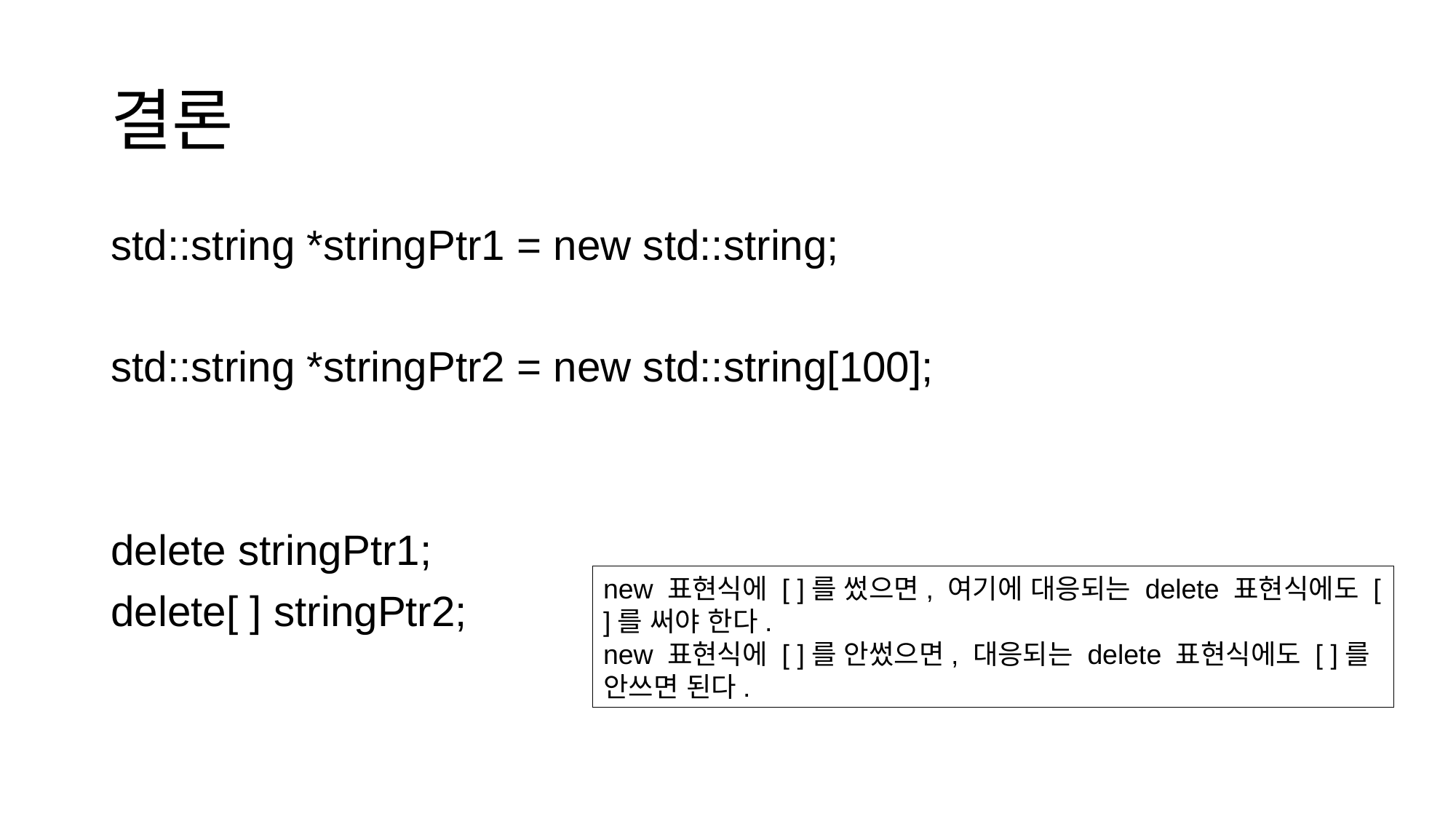

# 결론
std::string *stringPtr1 = new std::string;

std::string *stringPtr2 = new std::string[100];

delete stringPtr1;
delete[ ] stringPtr2;
new 표현식에 [ ]를 썼으면, 여기에 대응되는 delete 표현식에도 [ ]를 써야 한다.
new 표현식에 [ ]를 안썼으면, 대응되는 delete 표현식에도 [ ]를 안쓰면 된다.